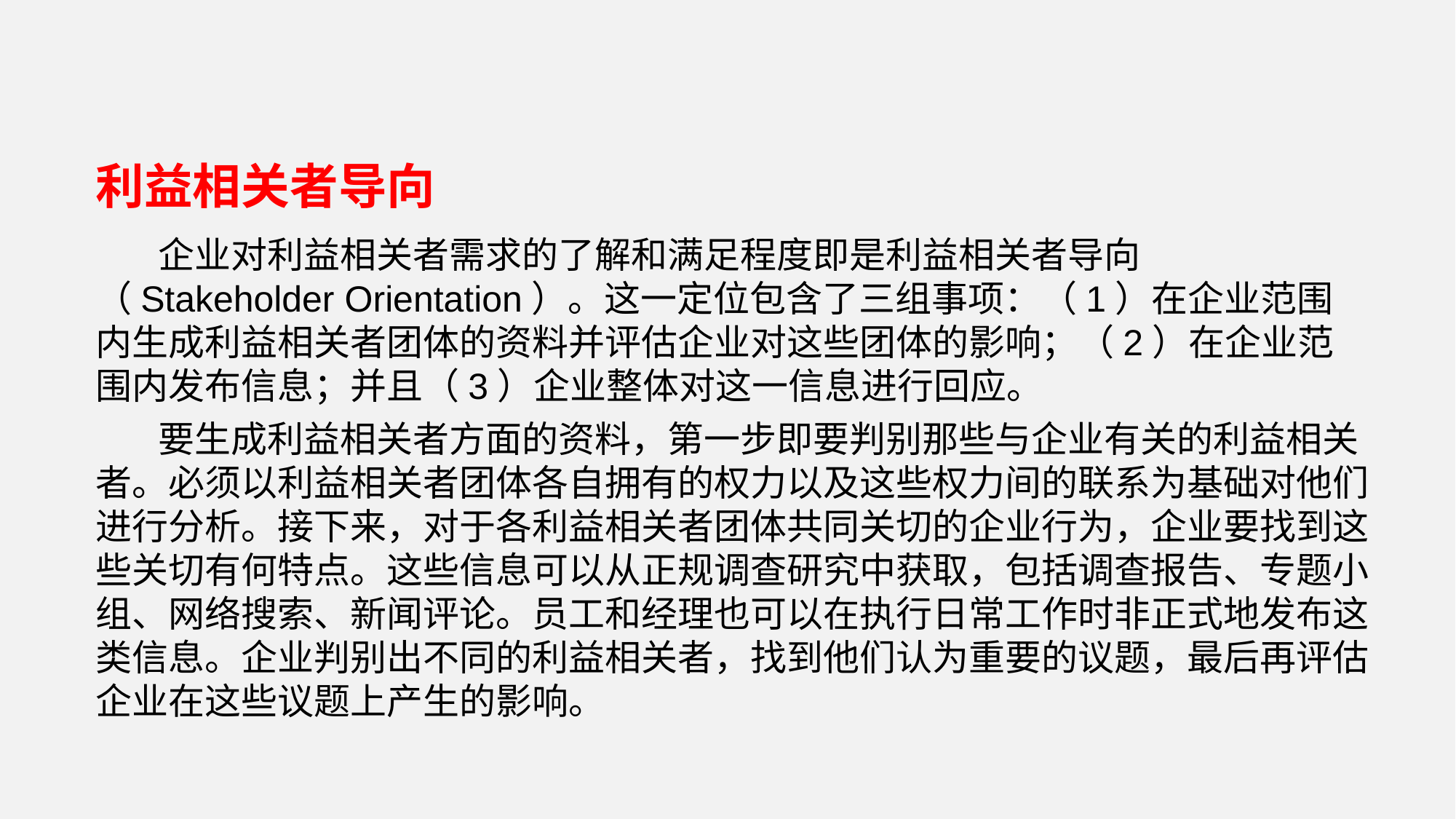

利益相关者导向
        企业对利益相关者需求的了解和满足程度即是利益相关者导向（Stakeholder Orientation）。这一定位包含了三组事项：（1）在企业范围内生成利益相关者团体的资料并评估企业对这些团体的影响；（2）在企业范围内发布信息；并且（3）企业整体对这一信息进行回应。
        要生成利益相关者方面的资料，第一步即要判别那些与企业有关的利益相关者。必须以利益相关者团体各自拥有的权力以及这些权力间的联系为基础对他们进行分析。接下来，对于各利益相关者团体共同关切的企业行为，企业要找到这些关切有何特点。这些信息可以从正规调查研究中获取，包括调查报告、专题小组、网络搜索、新闻评论。员工和经理也可以在执行日常工作时非正式地发布这类信息。企业判别出不同的利益相关者，找到他们认为重要的议题，最后再评估企业在这些议题上产生的影响。